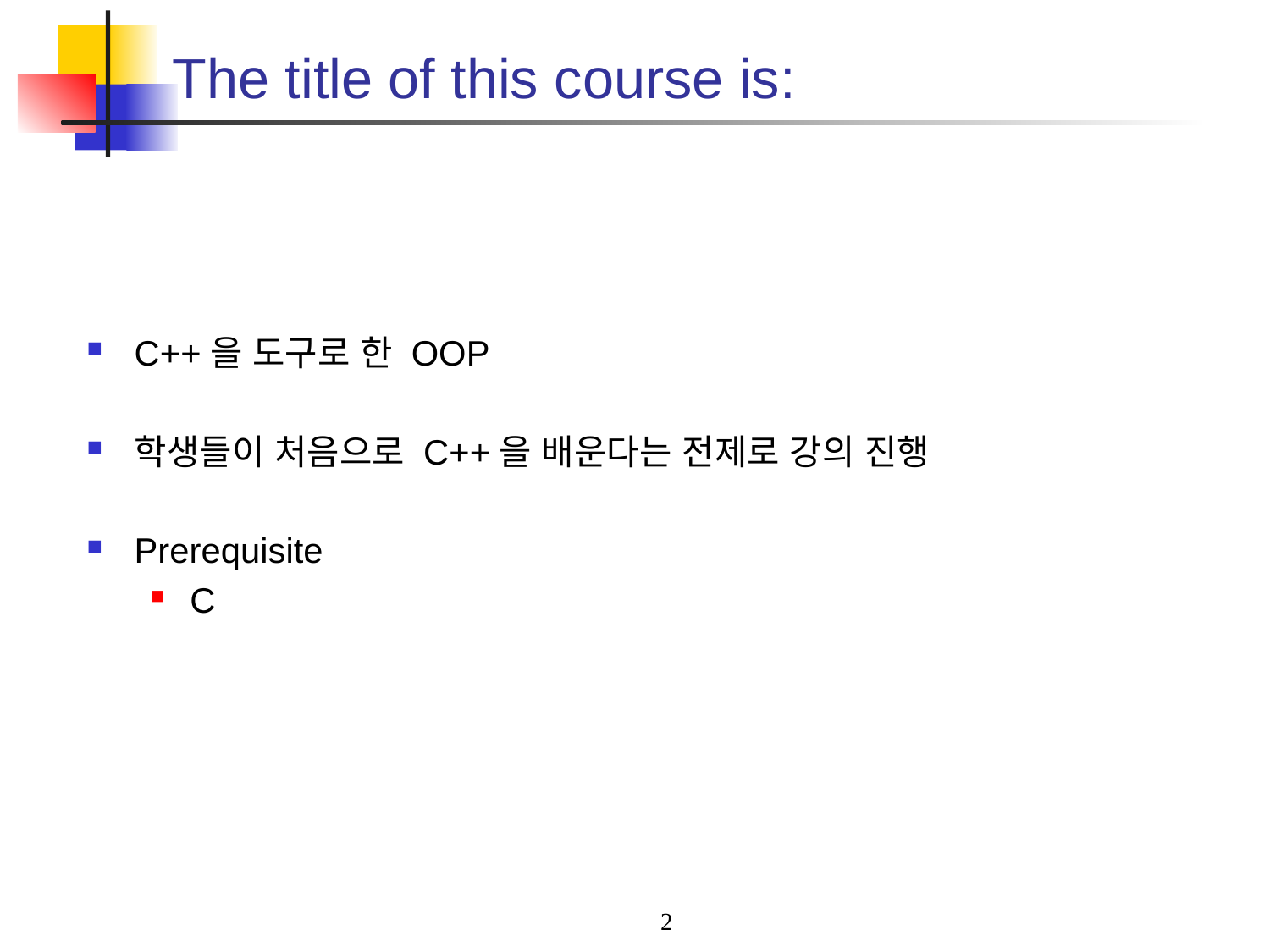

# The title of this course is:

C++을 도구로 한 OOP

학생들이 처음으로 C++을 배운다는 전제로 강의 진행

Prerequisite
C

2